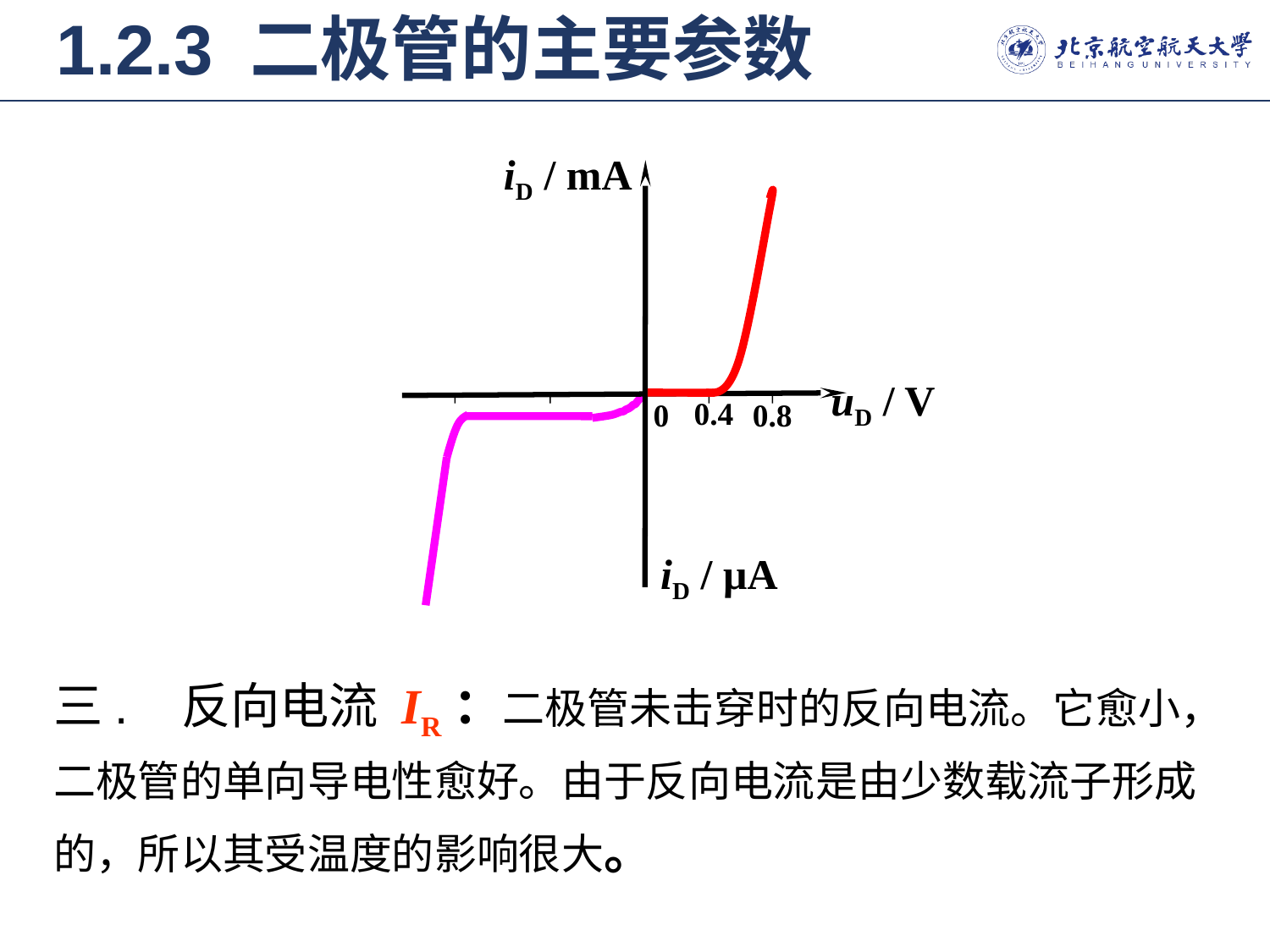

1.2.3 二极管的主要参数
iD / mA

uD / V
0.4
0
0.8

iD / μA
三.   反向电流 IR：二极管未击穿时的反向电流。它愈小，二极管的单向导电性愈好。由于反向电流是由少数载流子形成的，所以其受温度的影响很大。
13